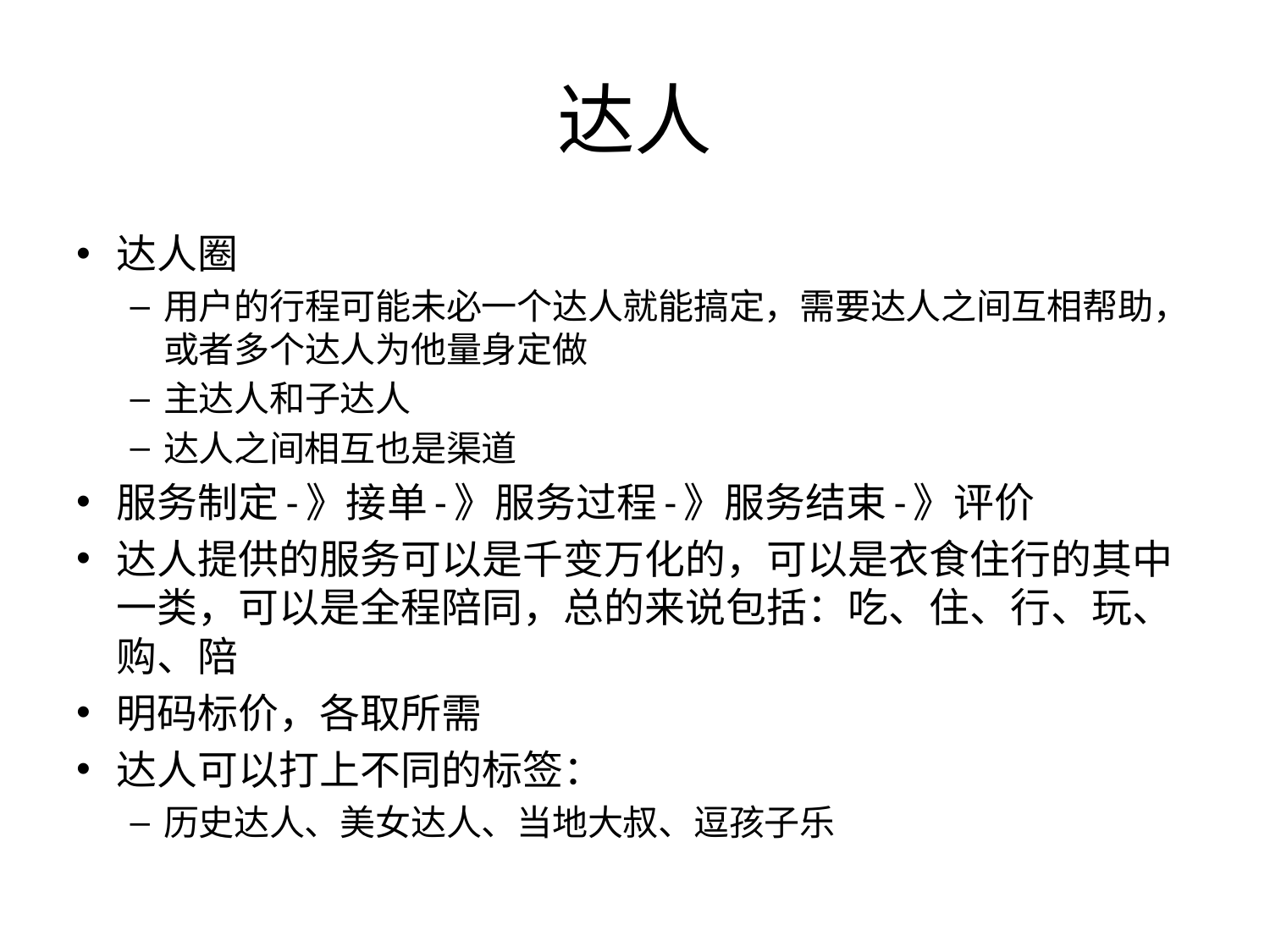

# 达人
达人圈
用户的行程可能未必一个达人就能搞定，需要达人之间互相帮助，或者多个达人为他量身定做
主达人和子达人
达人之间相互也是渠道
服务制定-》接单-》服务过程-》服务结束-》评价
达人提供的服务可以是千变万化的，可以是衣食住行的其中一类，可以是全程陪同，总的来说包括：吃、住、行、玩、购、陪
明码标价，各取所需
达人可以打上不同的标签：
历史达人、美女达人、当地大叔、逗孩子乐